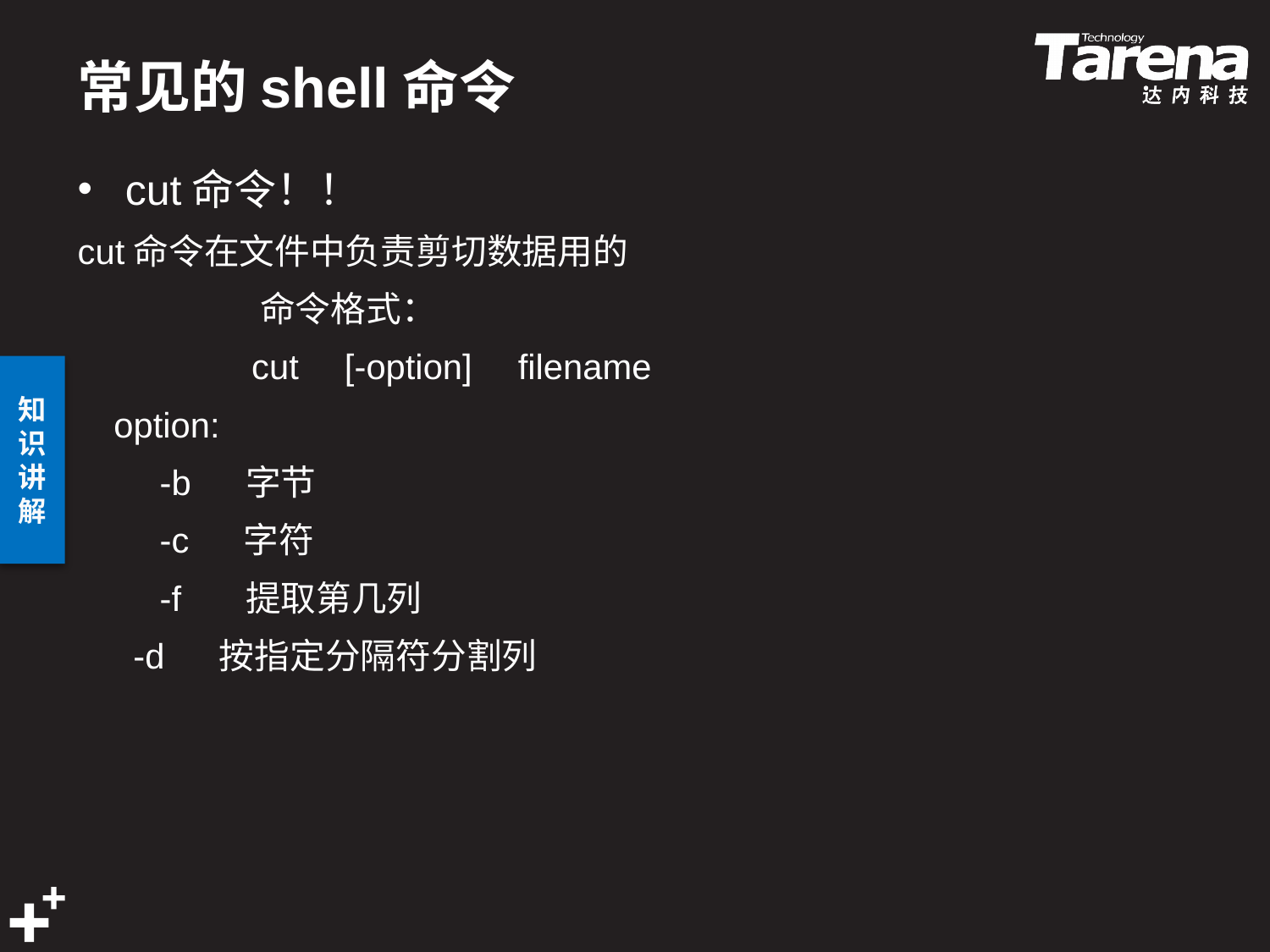

# 常见的shell命令
cut命令！！
cut命令在文件中负责剪切数据用的 
       命令格式： 
       cut  [-option]  filename 
 option: 
   -b  字节 
   -c  字符 
   -f   提取第几列    
   -d  按指定分隔符分割列